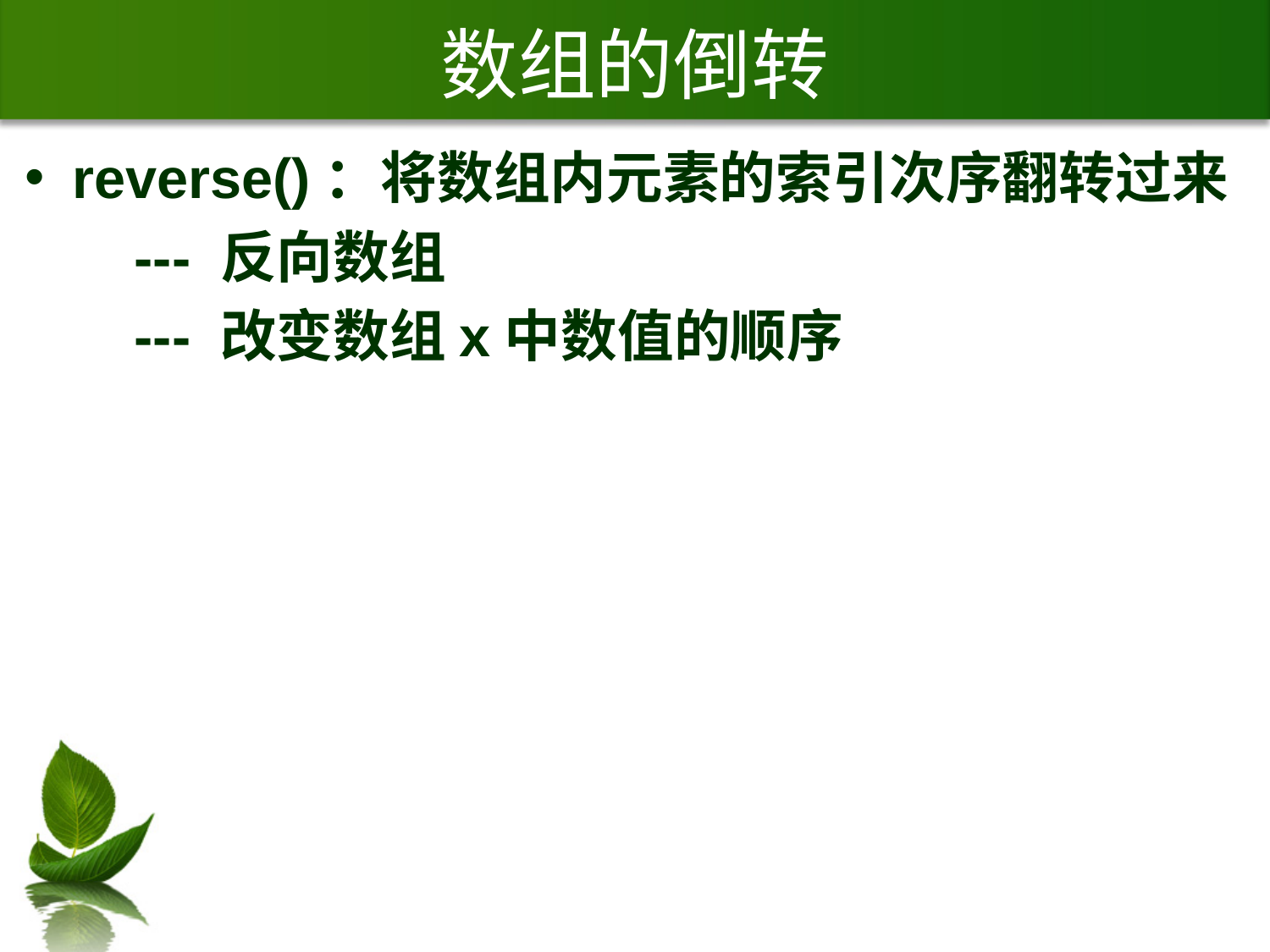

# 数组的倒转
reverse()：将数组内元素的索引次序翻转过来
       --- 反向数组
       --- 改变数组x中数值的顺序